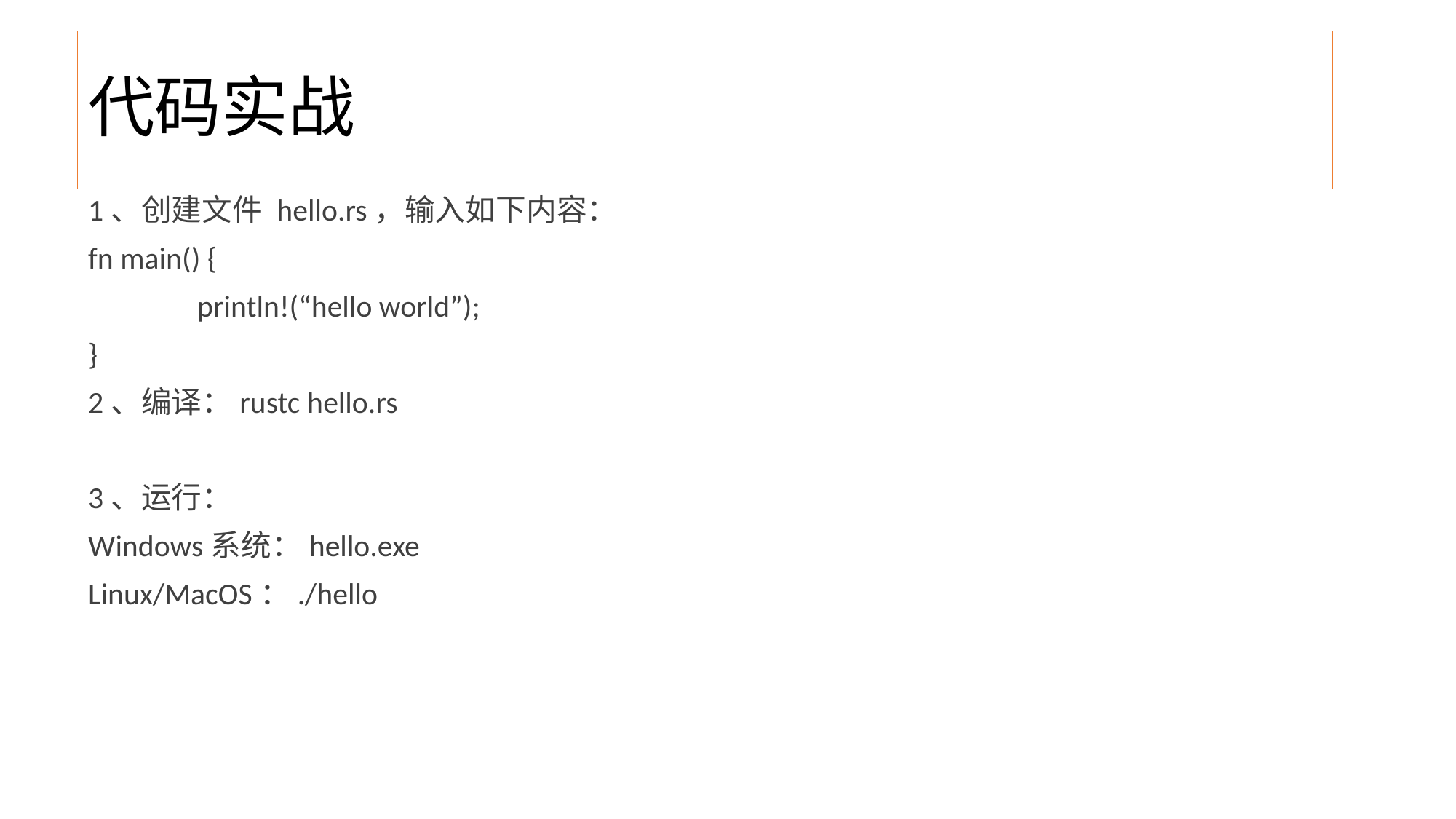

# 代码实战
1、创建文件 hello.rs，输入如下内容：
fn main() {
	println!(“hello world”);
}
2、编译：rustc hello.rs

3、运行：
Windows系统：hello.exe
Linux/MacOS：./hello